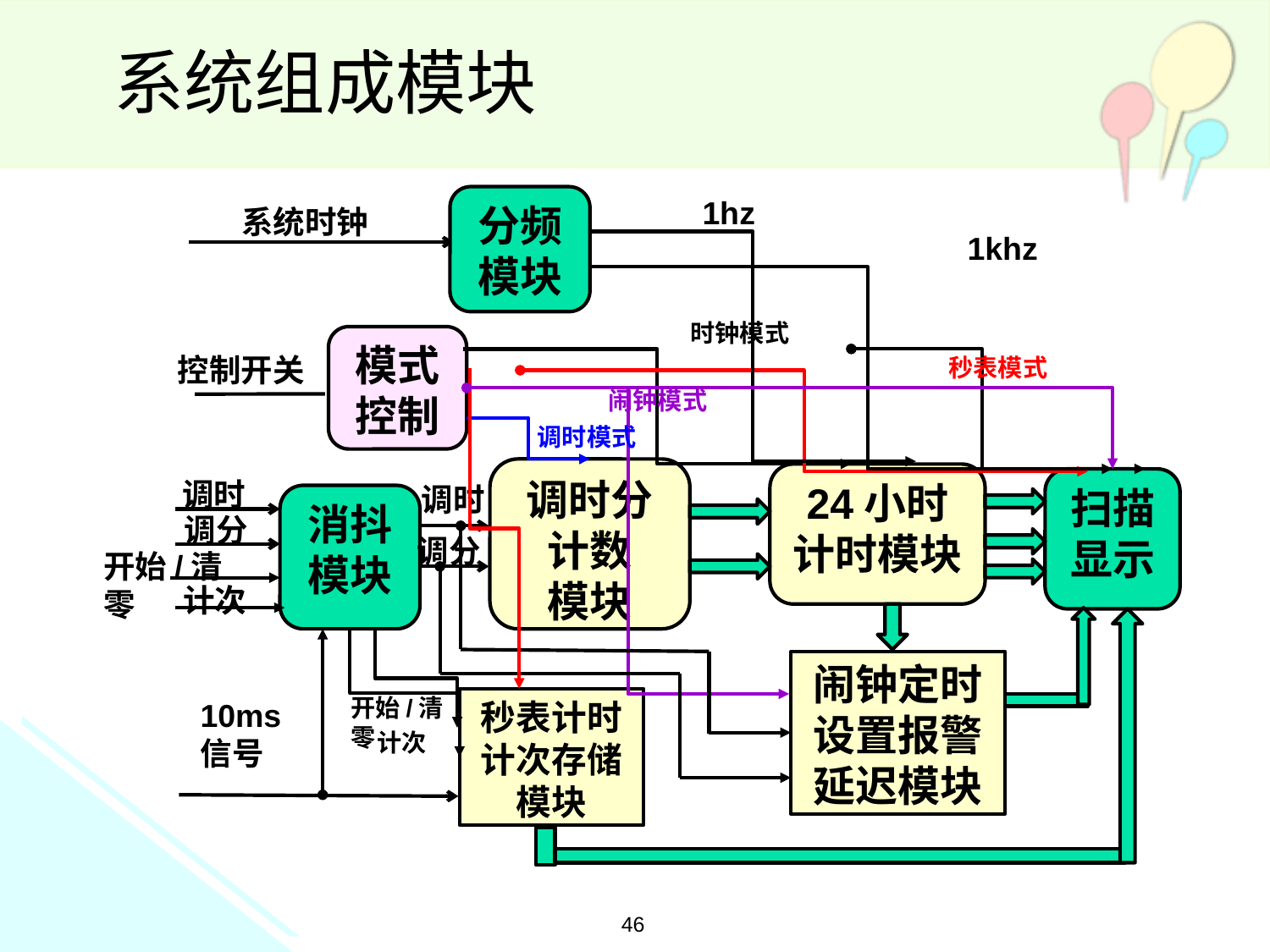

系统组成模块
分频模块
1hz
系统时钟
1khz
时钟模式
模式控制
控制开关
秒表模式
闹钟模式
调时模式
调时分
计数
模块
24小时
计时模块
扫描显示
调时
调时
消抖模块

调分
调分

开始/清零

计次

闹钟定时设置报警延迟模块
开始/清零
秒表计时计次存储模块
10ms信号
计次

46